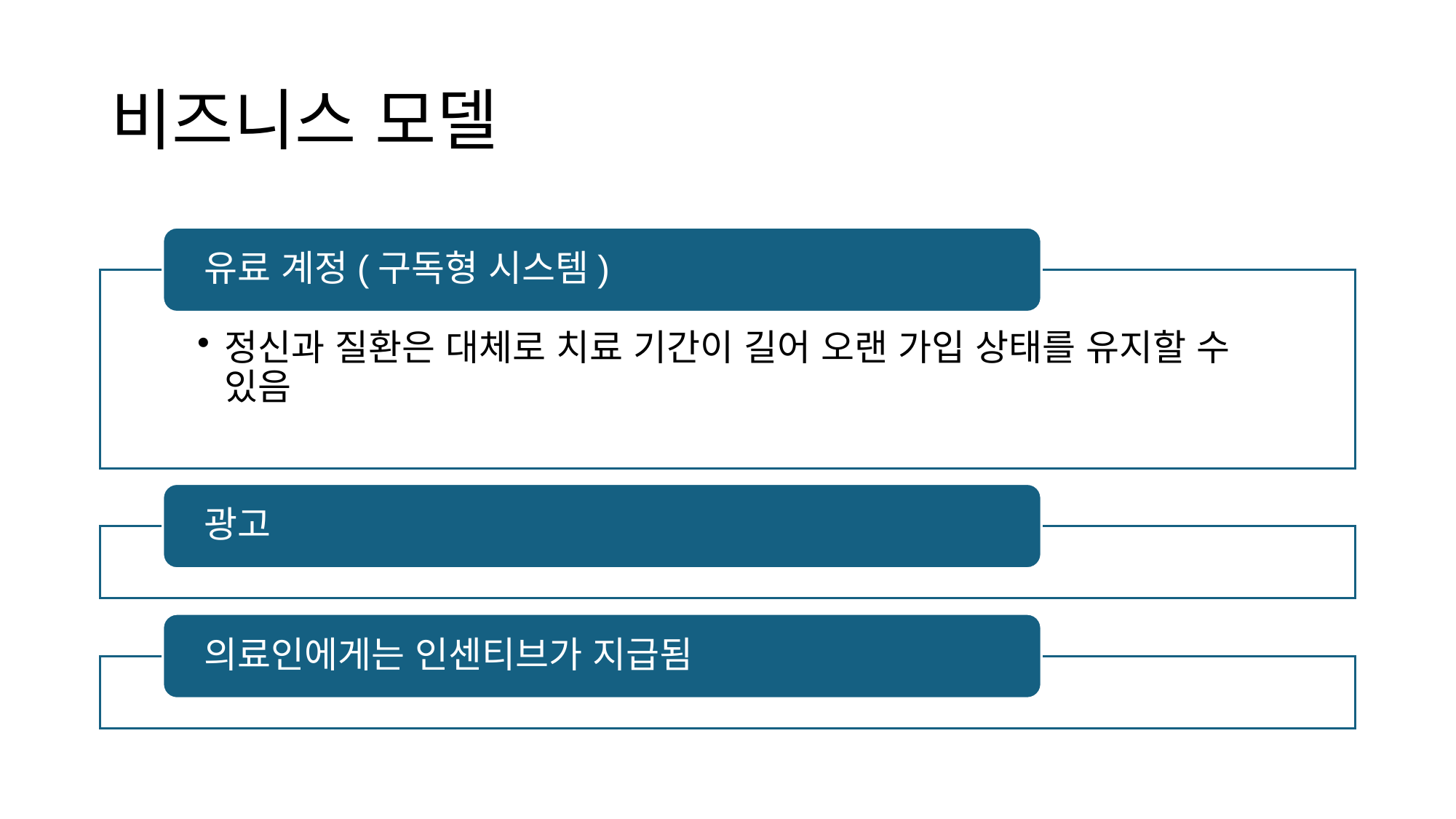

# 비즈니스 모델
정신과 질환은 대체로 치료 기간이 길어 오랜 가입 상태를 유지할 수 있음
유료 계정(구독형 시스템)
광고
의료인에게는 인센티브가 지급됨